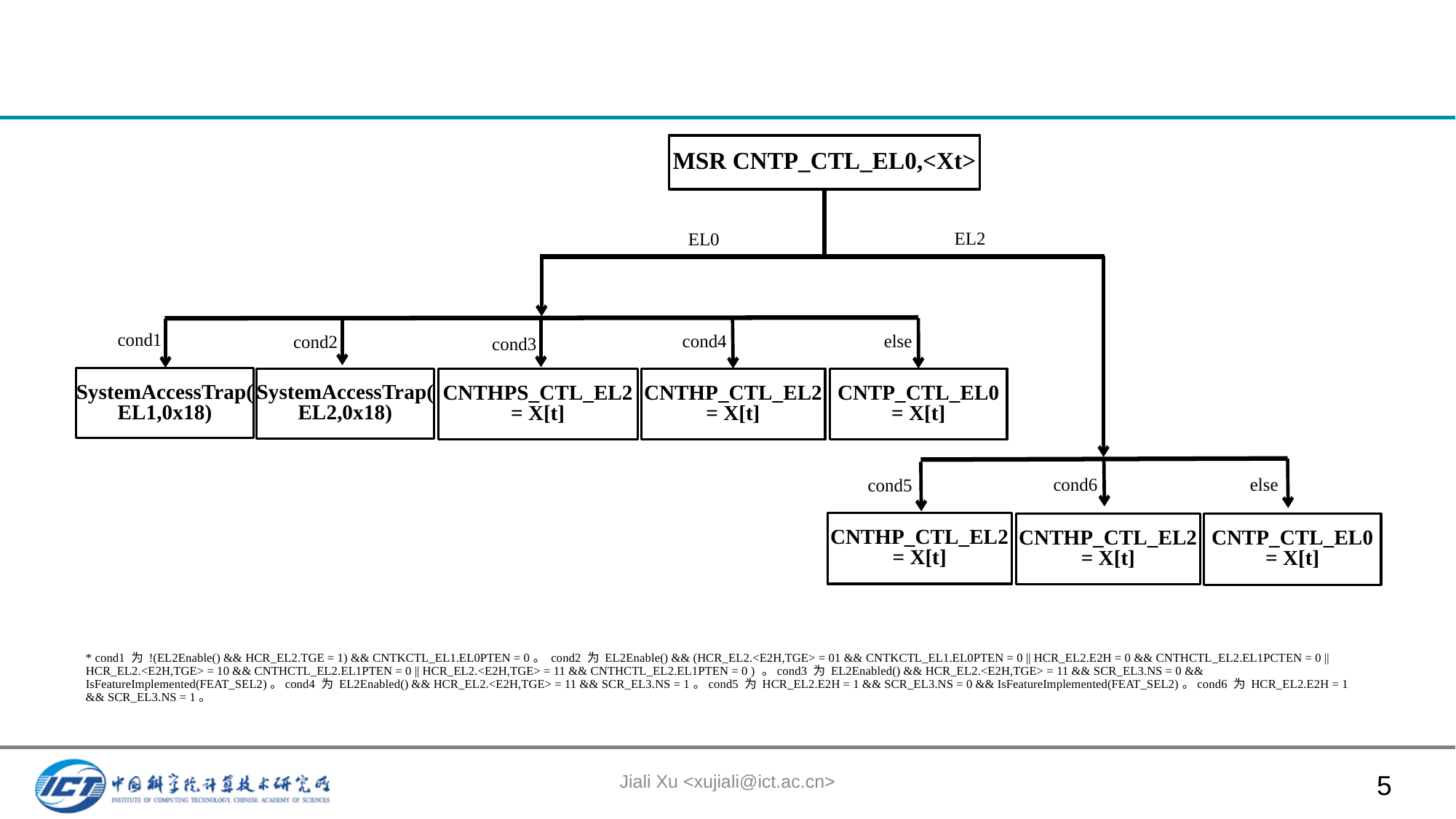

#
MSR CNTP_CTL_EL0,<Xt>
cond1
cond2
SystemAccessTrap(EL1,0x18)
SystemAccessTrap(EL2,0x18)
CNTHPS_CTL_EL2 = X[t]
else
CNTP_CTL_EL0 = X[t]
cond4
cond3
CNTHP_CTL_EL2 = X[t]
CNTP_CTL_EL0 = X[t]
EL2
EL0
cond6
else
cond5
CNTHP_CTL_EL2 = X[t]
CNTHP_CTL_EL2 = X[t]
* cond1 为 !(EL2Enable() && HCR_EL2.TGE = 1) && CNTKCTL_EL1.EL0PTEN = 0。 cond2 为 EL2Enable() && (HCR_EL2.<E2H,TGE> = 01 && CNTKCTL_EL1.EL0PTEN = 0 || HCR_EL2.E2H = 0 && CNTHCTL_EL2.EL1PCTEN = 0 || HCR_EL2.<E2H,TGE> = 10 && CNTHCTL_EL2.EL1PTEN = 0 || HCR_EL2.<E2H,TGE> = 11 && CNTHCTL_EL2.EL1PTEN = 0 ) 。cond3 为 EL2Enabled() && HCR_EL2.<E2H,TGE> = 11 && SCR_EL3.NS = 0 && IsFeatureImplemented(FEAT_SEL2)。cond4 为 EL2Enabled() && HCR_EL2.<E2H,TGE> = 11 && SCR_EL3.NS = 1。cond5 为 HCR_EL2.E2H = 1 && SCR_EL3.NS = 0 && IsFeatureImplemented(FEAT_SEL2)。cond6 为 HCR_EL2.E2H = 1 && SCR_EL3.NS = 1。
Jiali Xu <xujiali@ict.ac.cn>
5